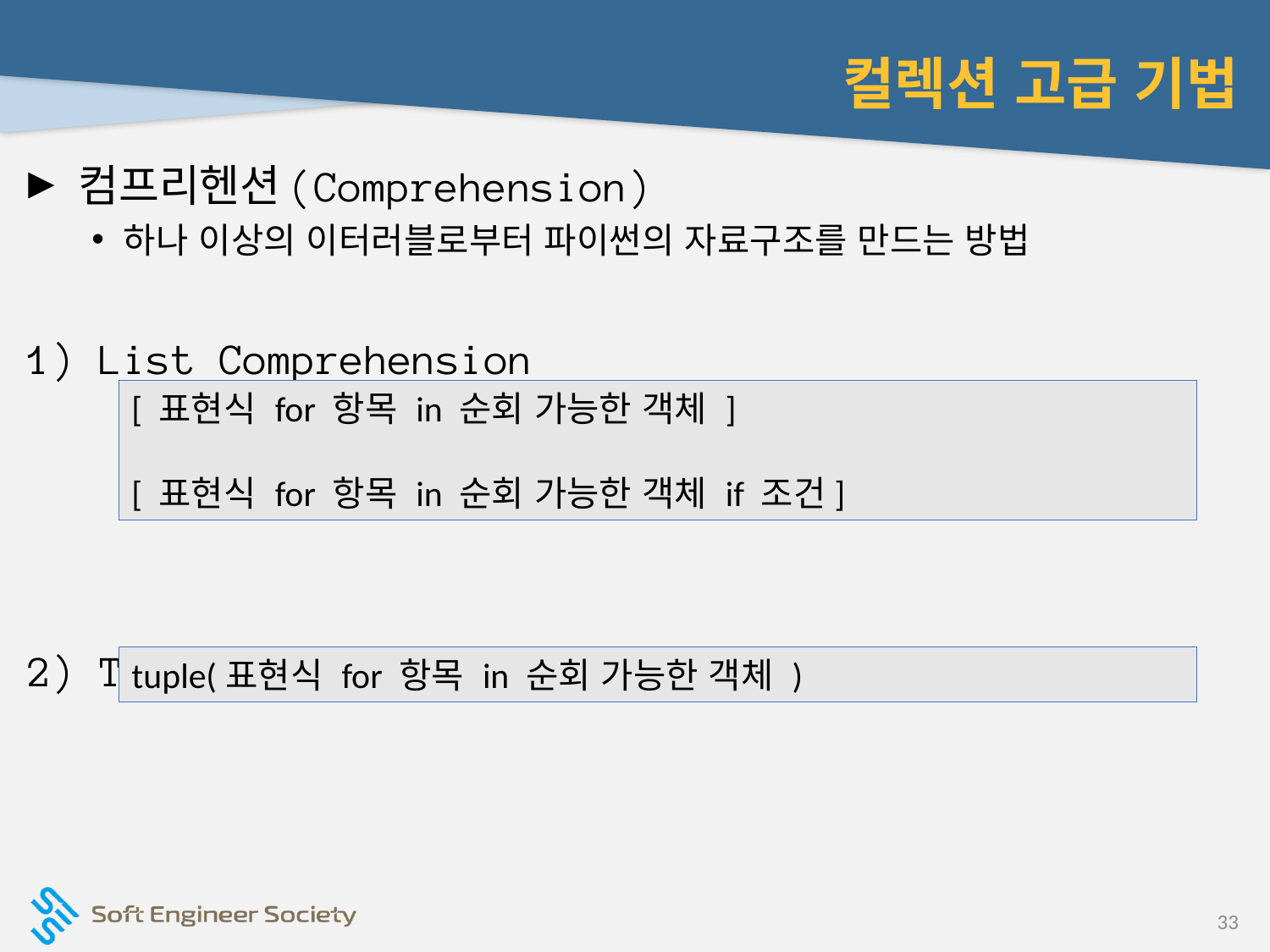

# 컬렉션 고급 기법
컴프리헨션(Comprehension)
하나 이상의 이터러블로부터 파이썬의 자료구조를 만드는 방법

List Comprehension

2) Tuple Comprehension

[ 표현식 for 항목 in 순회 가능한 객체 ]

[ 표현식 for 항목 in 순회 가능한 객체 if 조건]
tuple(표현식 for 항목 in 순회 가능한 객체 )
33